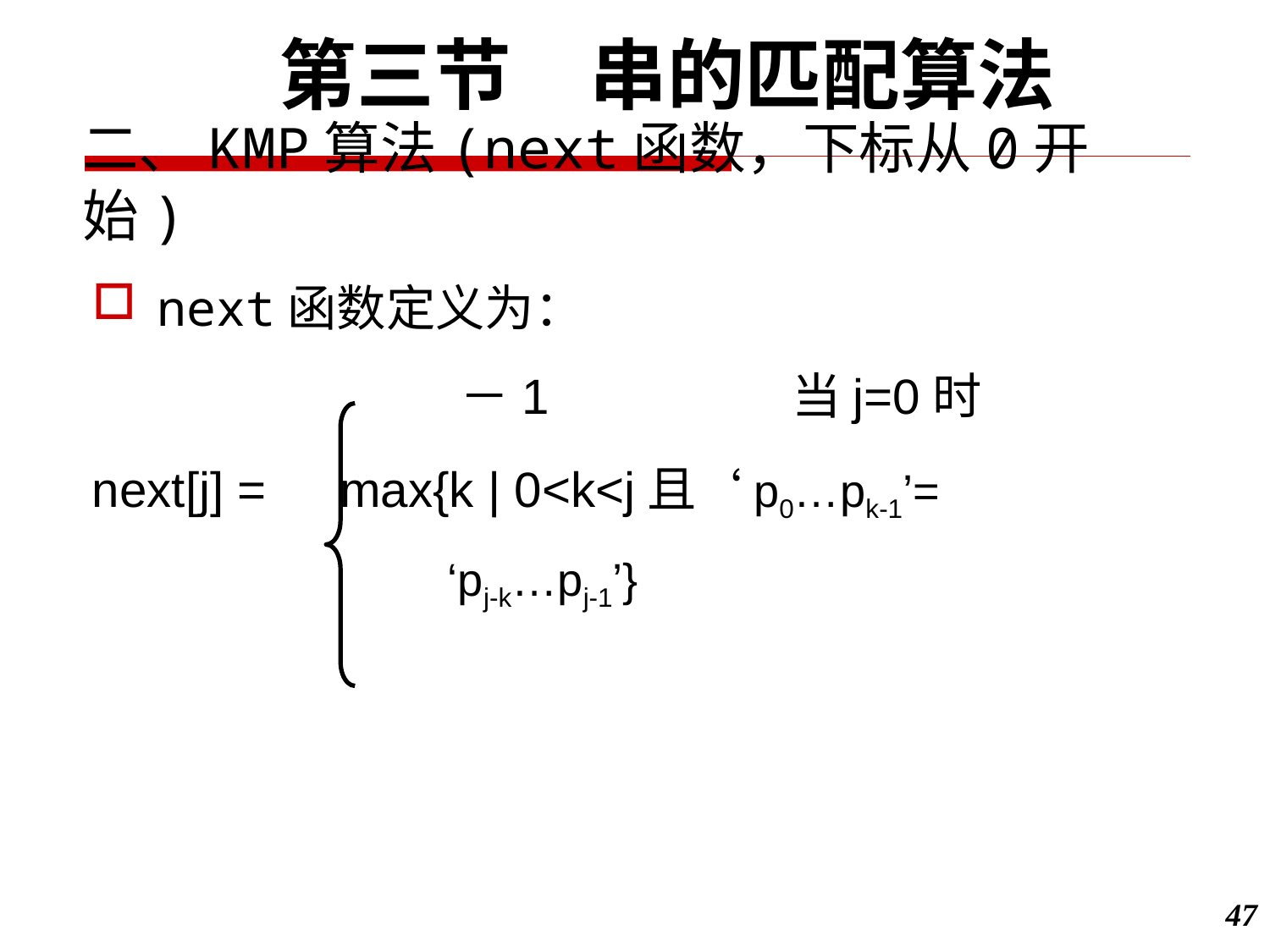

第三节　串的匹配算法
二、KMP算法(next函数，下标从0开始)
next函数定义为：
			　－1		当j=0时
next[j] =　max{k | 0<k<j且‘p0…pk-1’=
                            ‘pj-k…pj-1’}

47